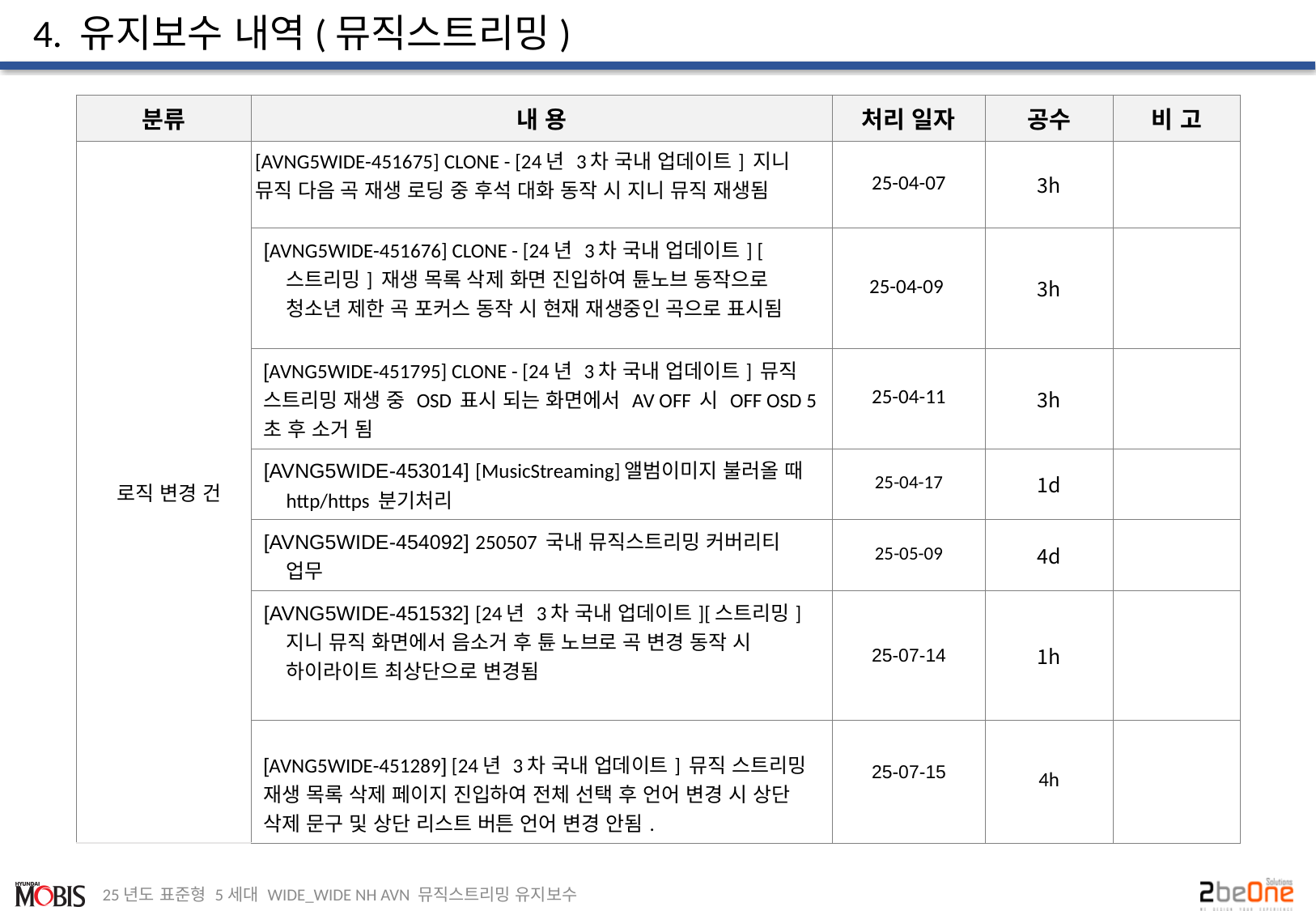

# 4. 유지보수 내역(뮤직스트리밍)
| 분류 | 내 용 | 처리 일자 | 공수 | 비 고 |
| --- | --- | --- | --- | --- |
| 로직 변경 건 | [AVNG5WIDE-451675] CLONE - [24년 3차 국내 업데이트] 지니 뮤직 다음 곡 재생 로딩 중 후석 대화 동작 시 지니 뮤직 재생됨 | 25-04-07 | 3h |  |
|  | [AVNG5WIDE-451676] CLONE - [24년 3차 국내 업데이트] [스트리밍] 재생 목록 삭제 화면 진입하여 튠노브 동작으로 청소년 제한 곡 포커스 동작 시 현재 재생중인 곡으로 표시됨 | 25-04-09 | 3h |  |
|  | [AVNG5WIDE-451795] CLONE - [24년 3차 국내 업데이트] 뮤직 스트리밍 재생 중 OSD 표시 되는 화면에서 AV OFF 시 OFF OSD 5초 후 소거 됨 | 25-04-11 | 3h |  |
|  | [AVNG5WIDE-453014] [MusicStreaming]앨범이미지 불러올 때 http/https 분기처리 | 25-04-17 | 1d |  |
|  | [AVNG5WIDE-454092] 250507 국내 뮤직스트리밍 커버리티 업무 | 25-05-09 | 4d |  |
|  | [AVNG5WIDE-451532] [24년 3차 국내 업데이트][스트리밍] 지니 뮤직 화면에서 음소거 후 튠 노브로 곡 변경 동작 시 하이라이트 최상단으로 변경됨 | 25-07-14 | 1h |  |
|  | [AVNG5WIDE-451289] [24년 3차 국내 업데이트] 뮤직 스트리밍 재생 목록 삭제 페이지 진입하여 전체 선택 후 언어 변경 시 상단 삭제 문구 및 상단 리스트 버튼 언어 변경 안됨. | 25-07-15 | 4h |  |
25년도 표준형 5세대 WIDE_WIDE NH AVN 뮤직스트리밍 유지보수